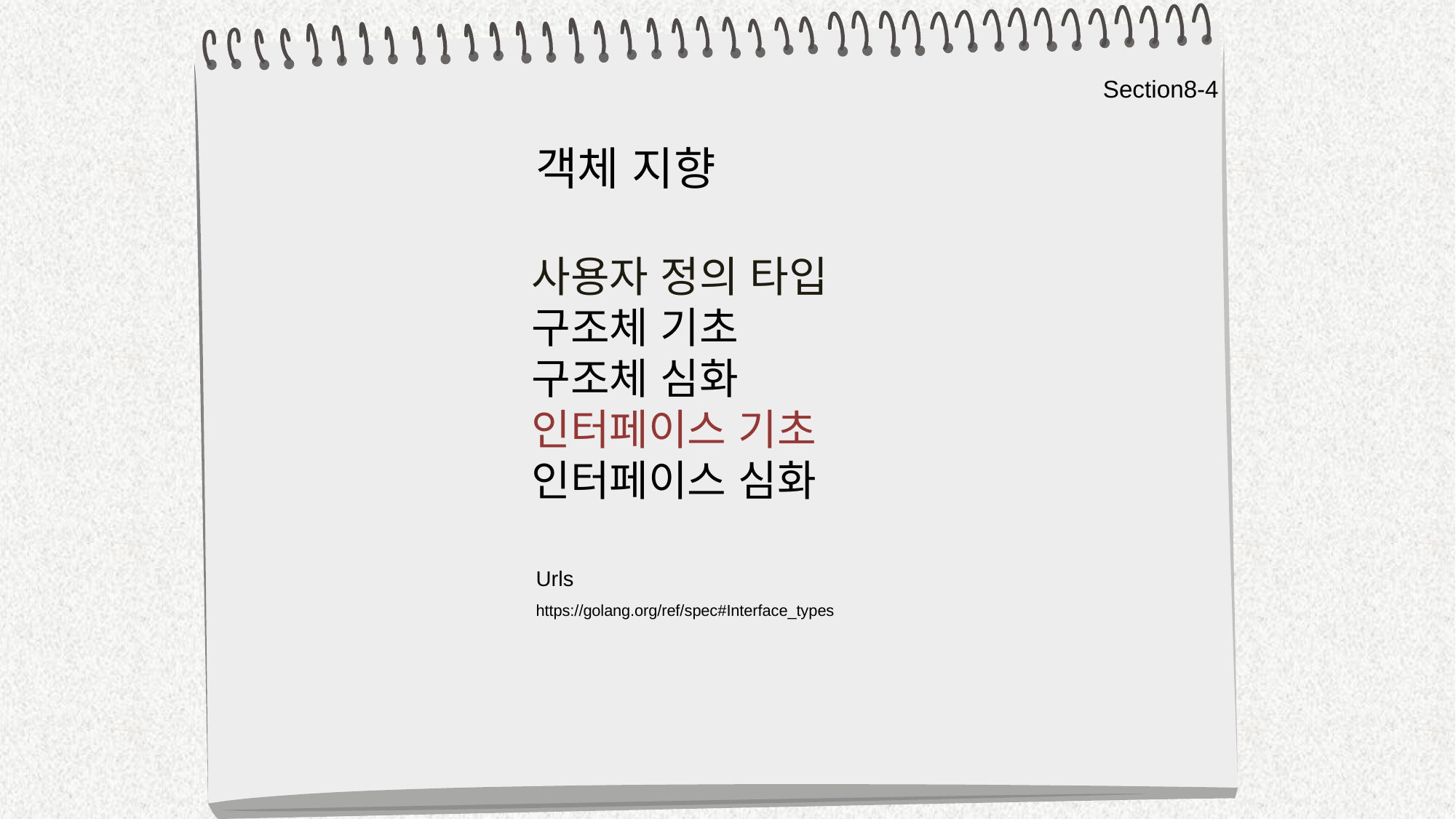

Section8-4
객체 지향
사용자 정의 타입
구조체 기초
구조체 심화
인터페이스 기초
인터페이스 심화
Urls
https://golang.org/ref/spec#Interface_types